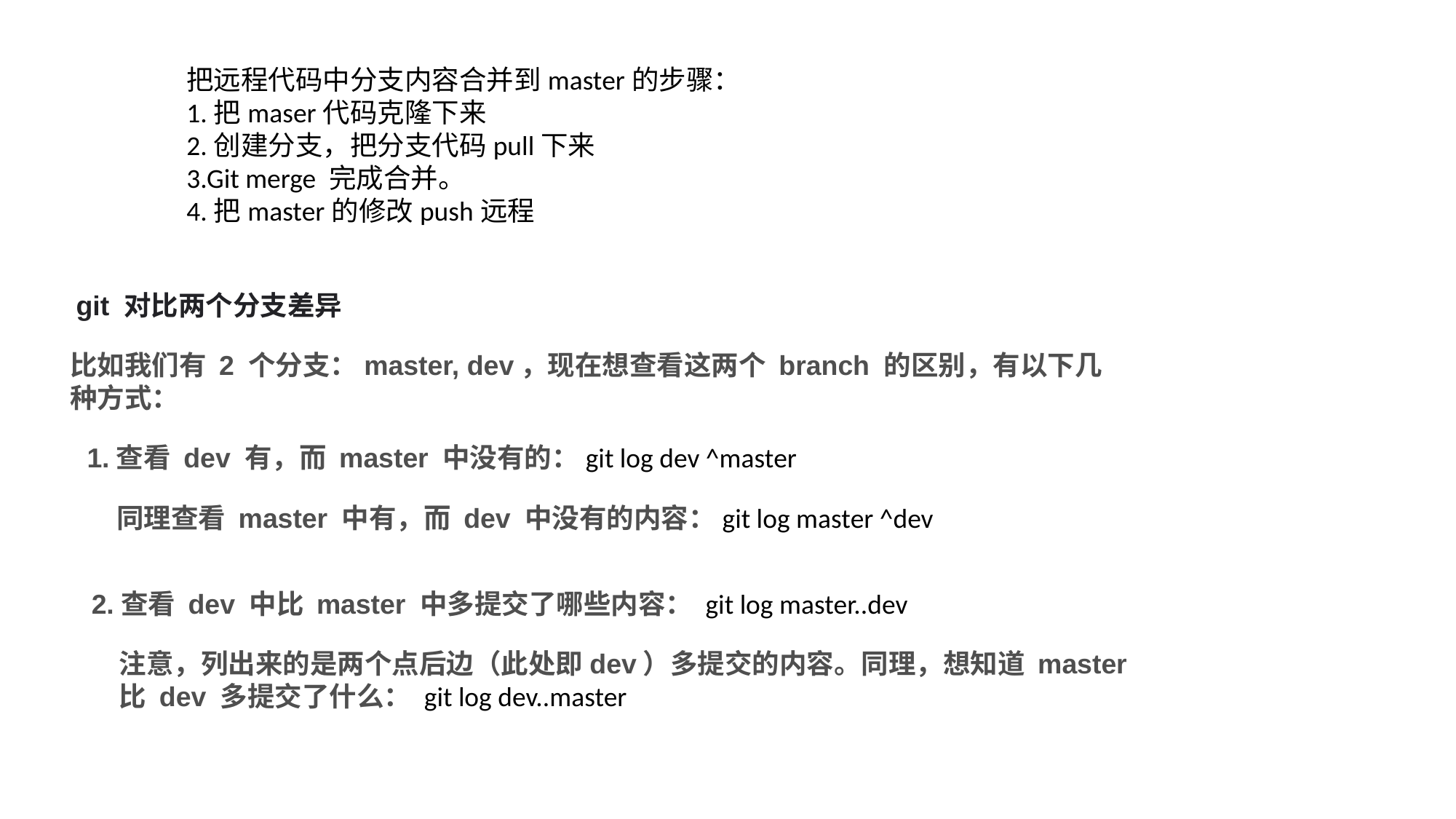

把远程代码中分支内容合并到master的步骤：
1.把maser代码克隆下来
2.创建分支，把分支代码pull下来
3.Git merge 完成合并。
4.把master的修改push远程

git 对比两个分支差异
比如我们有 2 个分支：master, dev，现在想查看这两个 branch 的区别，有以下几种方式：
1.查看 dev 有，而 master 中没有的：git log dev ^master
同理查看 master 中有，而 dev 中没有的内容：git log master ^dev
2.查看 dev 中比 master 中多提交了哪些内容： git log master..dev
注意，列出来的是两个点后边（此处即dev）多提交的内容。同理，想知道 master 比 dev 多提交了什么： git log dev..master